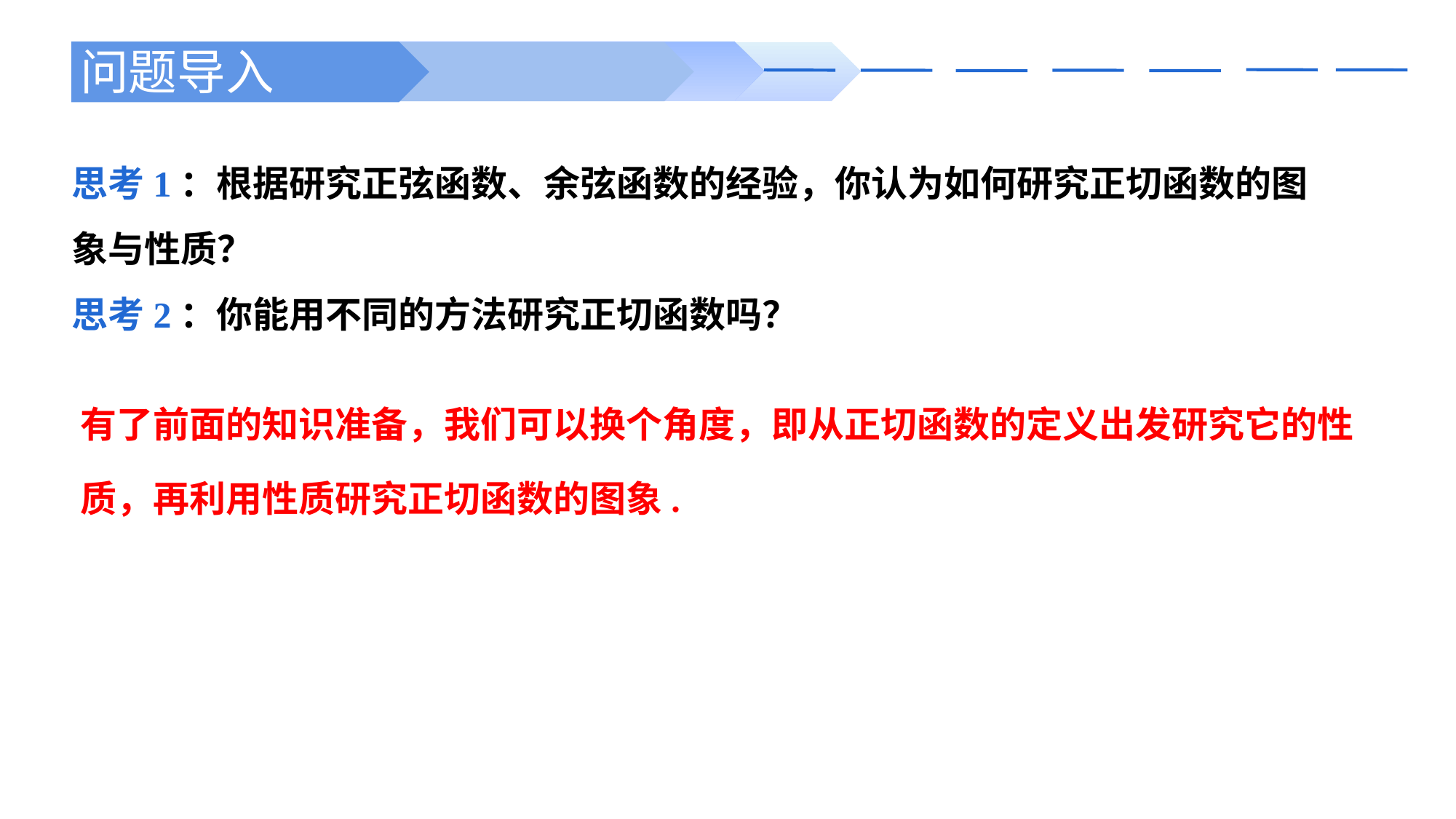

问题导入

思考1：根据研究正弦函数、余弦函数的经验，你认为如何研究正切函数的图象与性质？
思考2：你能用不同的方法研究正切函数吗？
有了前面的知识准备，我们可以换个角度，即从正切函数的定义出发研究它的性质，再利用性质研究正切函数的图象.